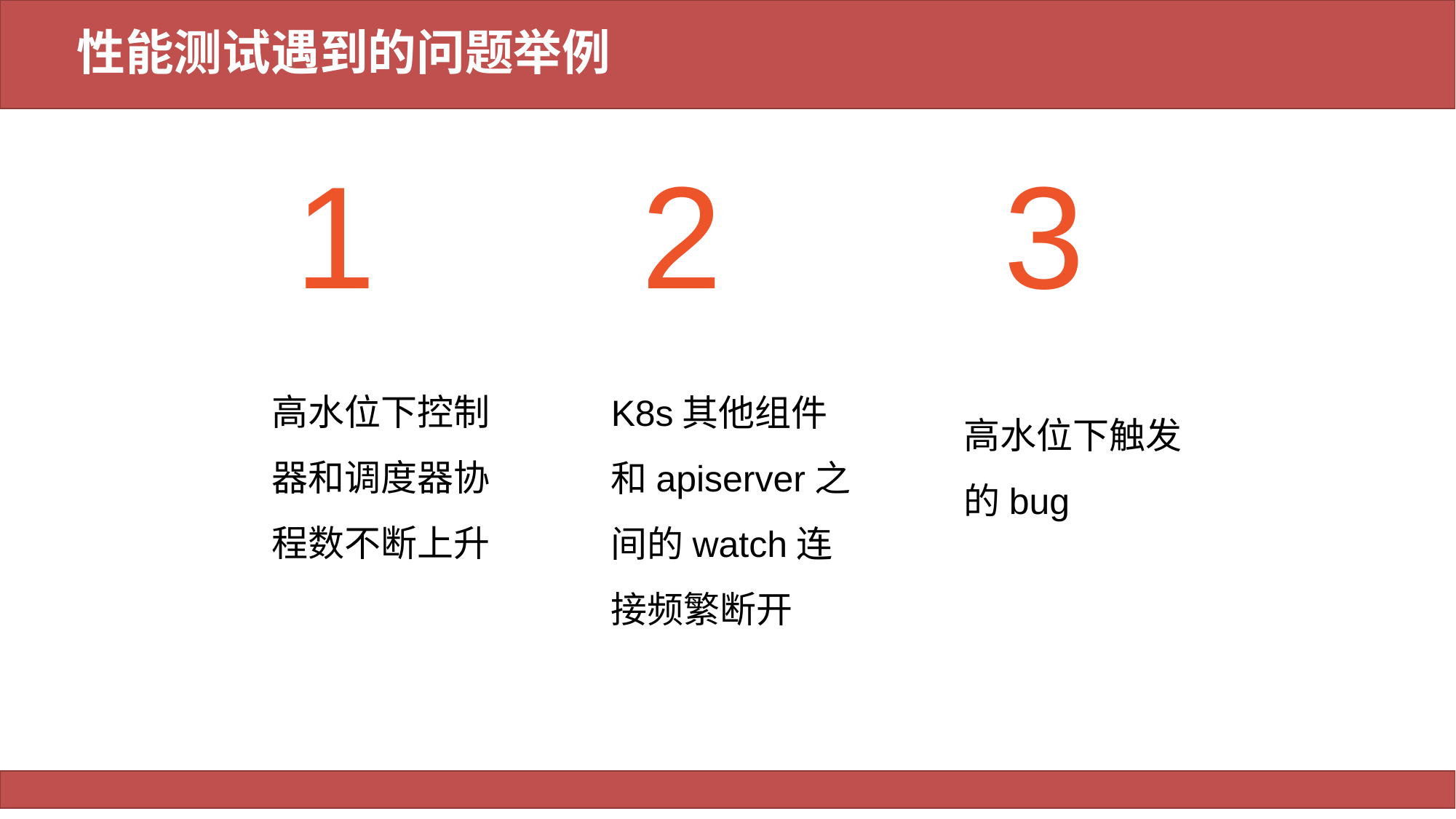

# 性能测试遇到的问题举例
1
2
3
高水位下控制器和调度器协程数不断上升
K8s其他组件和apiserver之间的watch连接频繁断开
高水位下触发的bug